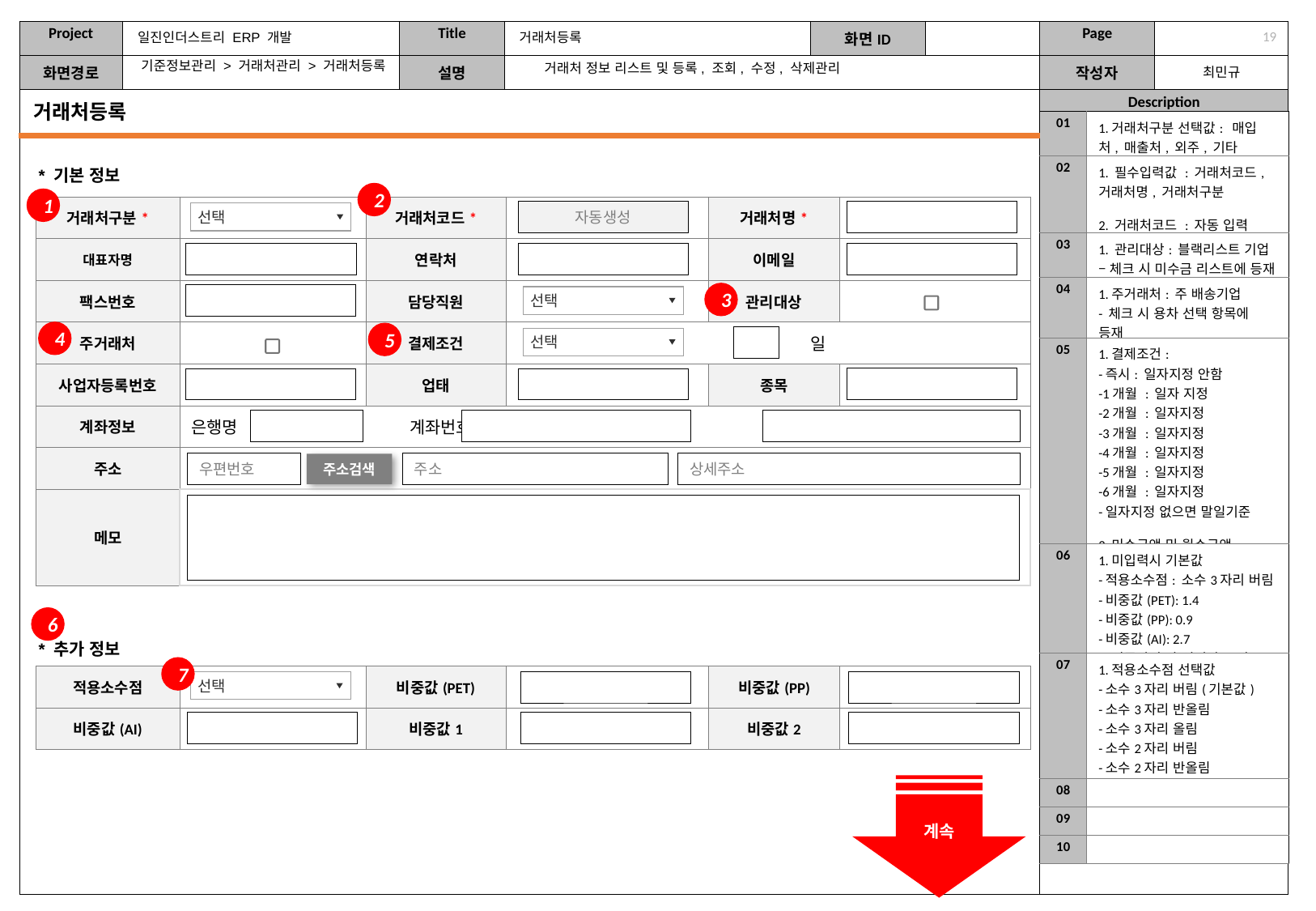

일진인더스트리 ERP 개발

거래처등록
19
기준정보관리 > 거래처관리 > 거래처등록

거래처 정보 리스트 및 등록, 조회, 수정, 삭제관리
거래처등록
| 01 | 1.거래처구분 선택값: 매입처, 매출처, 외주, 기타 |
| --- | --- |
| 02 | 1. 필수입력값 : 거래처코드, 거래처명, 거래처구분 2. 거래처코드 : 자동 입력 |
| 03 | 1. 관리대상: 블랙리스트 기업 – 체크 시 미수금 리스트에 등재 |
| 04 | 1.주거래처: 주 배송기업 - 체크 시 용차 선택 항목에 등재 |
| 05 | 1.결제조건: -즉시: 일자지정 안함 -1개월 : 일자 지정 -2개월 : 일자지정 -3개월 : 일자지정 -4개월 : 일자지정 -5개월 : 일자지정 -6개월 : 일자지정 -일자지정 없으면 말일기준 2.미수금액 및 월수금액 기준정보로 활용 |
| 06 | 1.미입력시 기본값 -적용소수점: 소수3자리 버림 -비중값(PET): 1.4 -비중값(PP): 0.9 -비중값(AI): 2.7 2.비중값 추가 입력란 2칸 |
| 07 | 1.적용소수점 선택값 -소수3자리 버림(기본값) -소수3자리 반올림 -소수3자리 올림 -소수2자리 버림 -소수2자리 반올림 -소수2자리 올림 |
| 08 |  |
| 09 |  |
| 10 |  |
* 기본 정보
2
1
| 거래처구분\* |  | 거래처코드\* |  | 거래처명\* |  |
| --- | --- | --- | --- | --- | --- |
| 대표자명 |  | 연락처 |  | 이메일 |  |
| 팩스번호 |  | 담당직원 |  | 관리대상 |  |
| 주거래처 |  | 결제조건 | 일 |  |  |
| 사업자등록번호 |  | 업태 |  | 종목 |  |
| 계좌정보 | 은행명 계좌번호 예금주 |  |  |  |  |
| 주소 |  |  |  |  |  |
| 메모 |  |  |  |  |  |
자동생성

선택

3

선택

4
5

선택

우편번호
주소
상세주소
주소검색

6
* 추가 정보
7
| 적용소수점 |  | 비중값(PET) |  | 비중값(PP) |  |
| --- | --- | --- | --- | --- | --- |
| 비중값(AI) |  | 비중값1 |  | 비중값2 |  |

선택

계속